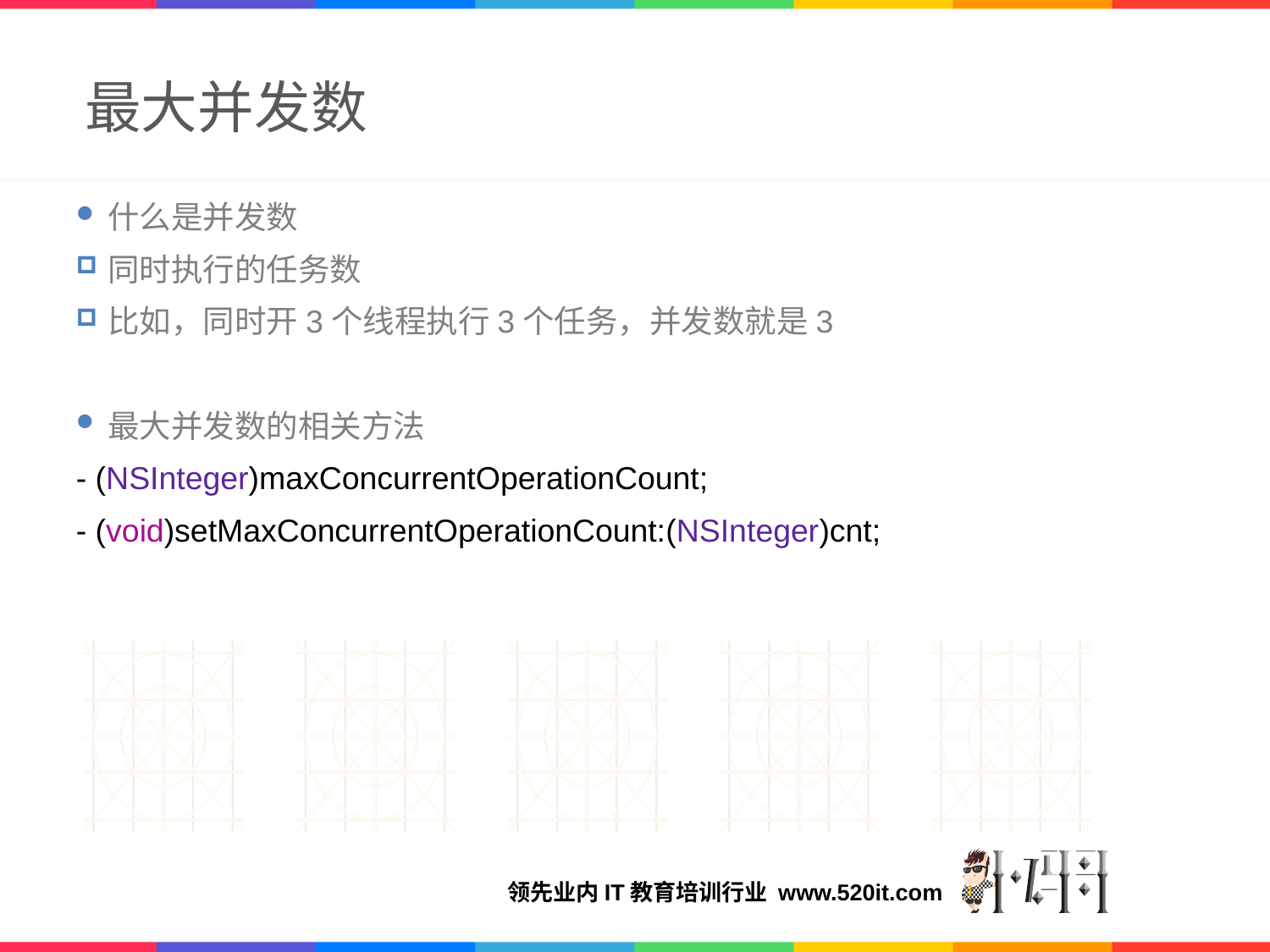

# 最大并发数
什么是并发数
同时执行的任务数
比如，同时开3个线程执行3个任务，并发数就是3

最大并发数的相关方法
- (NSInteger)maxConcurrentOperationCount;
- (void)setMaxConcurrentOperationCount:(NSInteger)cnt;